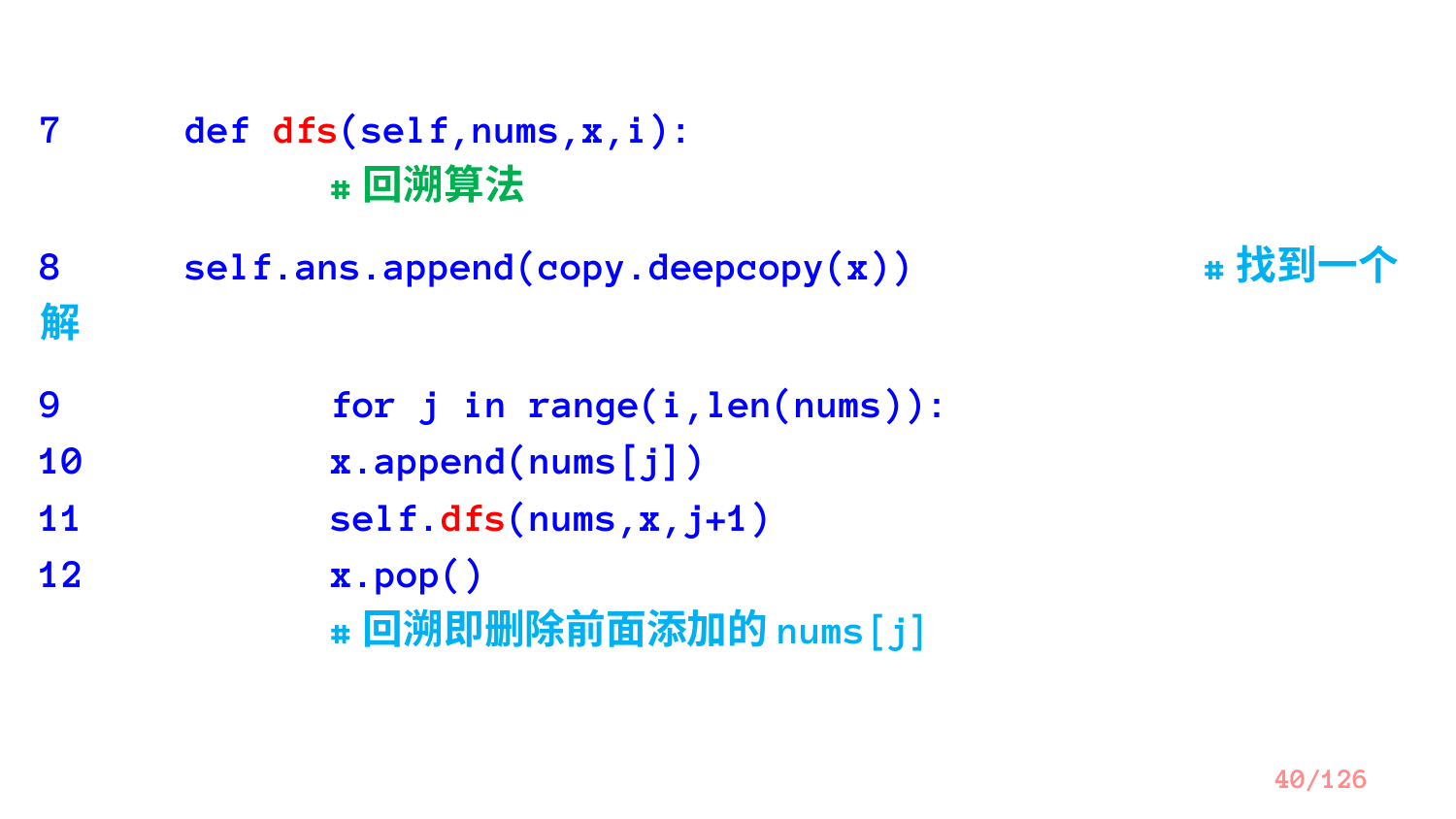

7    	def dfs(self,nums,x,i):							#回溯算法
8     	self.ans.append(copy.deepcopy(x))		#找到一个解
9      	for j in range(i,len(nums)):
10      	x.append(nums[j])
11        	self.dfs(nums,x,j+1)
12        	x.pop()								#回溯即删除前面添加的nums[j]
40/126